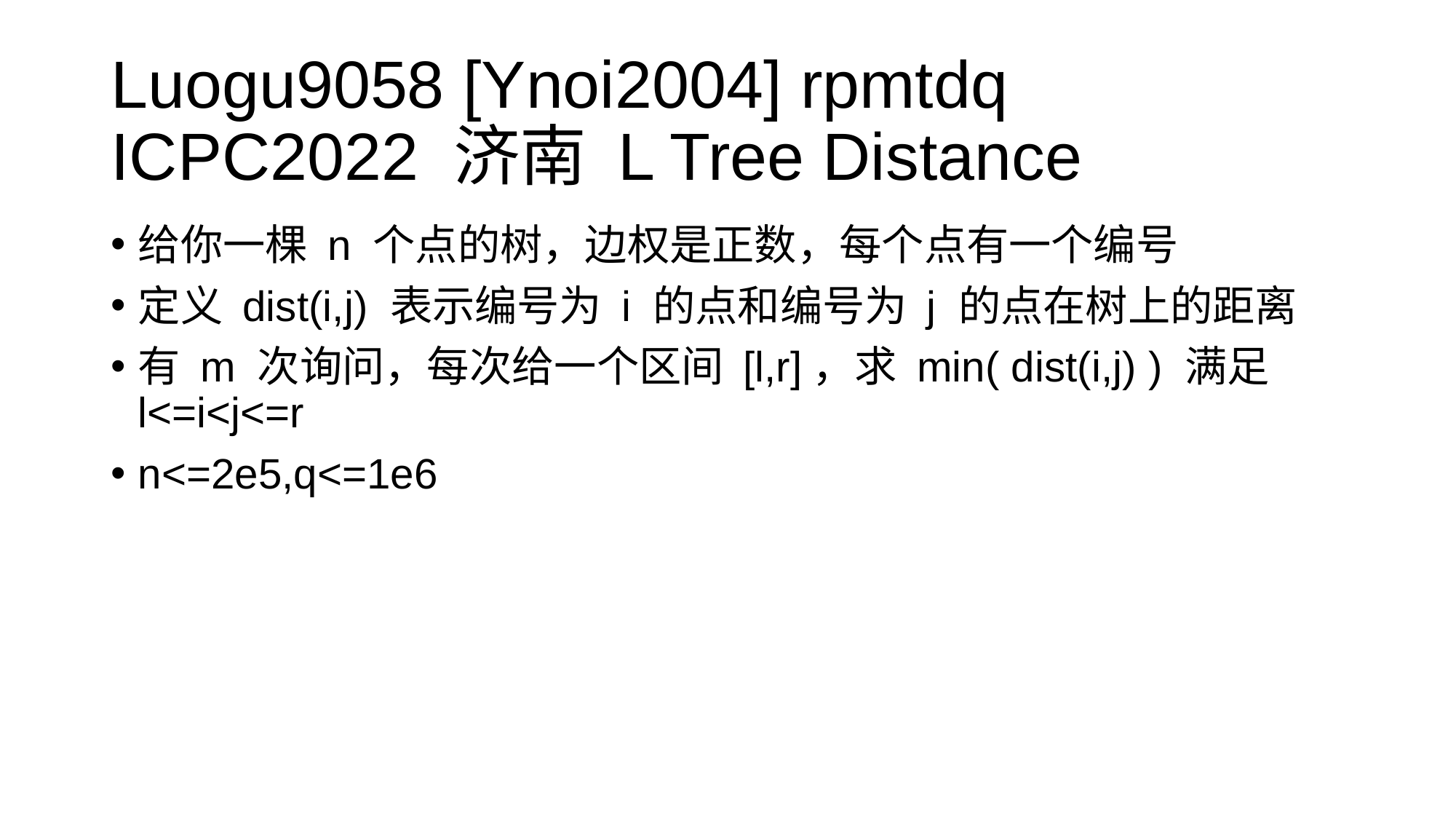

# Luogu9058 [Ynoi2004] rpmtdq ICPC2022 济南 L Tree Distance
给你一棵 n 个点的树，边权是正数，每个点有一个编号
定义 dist(i,j) 表示编号为 i 的点和编号为 j 的点在树上的距离
有 m 次询问，每次给一个区间 [l,r]，求 min( dist(i,j) ) 满足 l<=i<j<=r
n<=2e5,q<=1e6